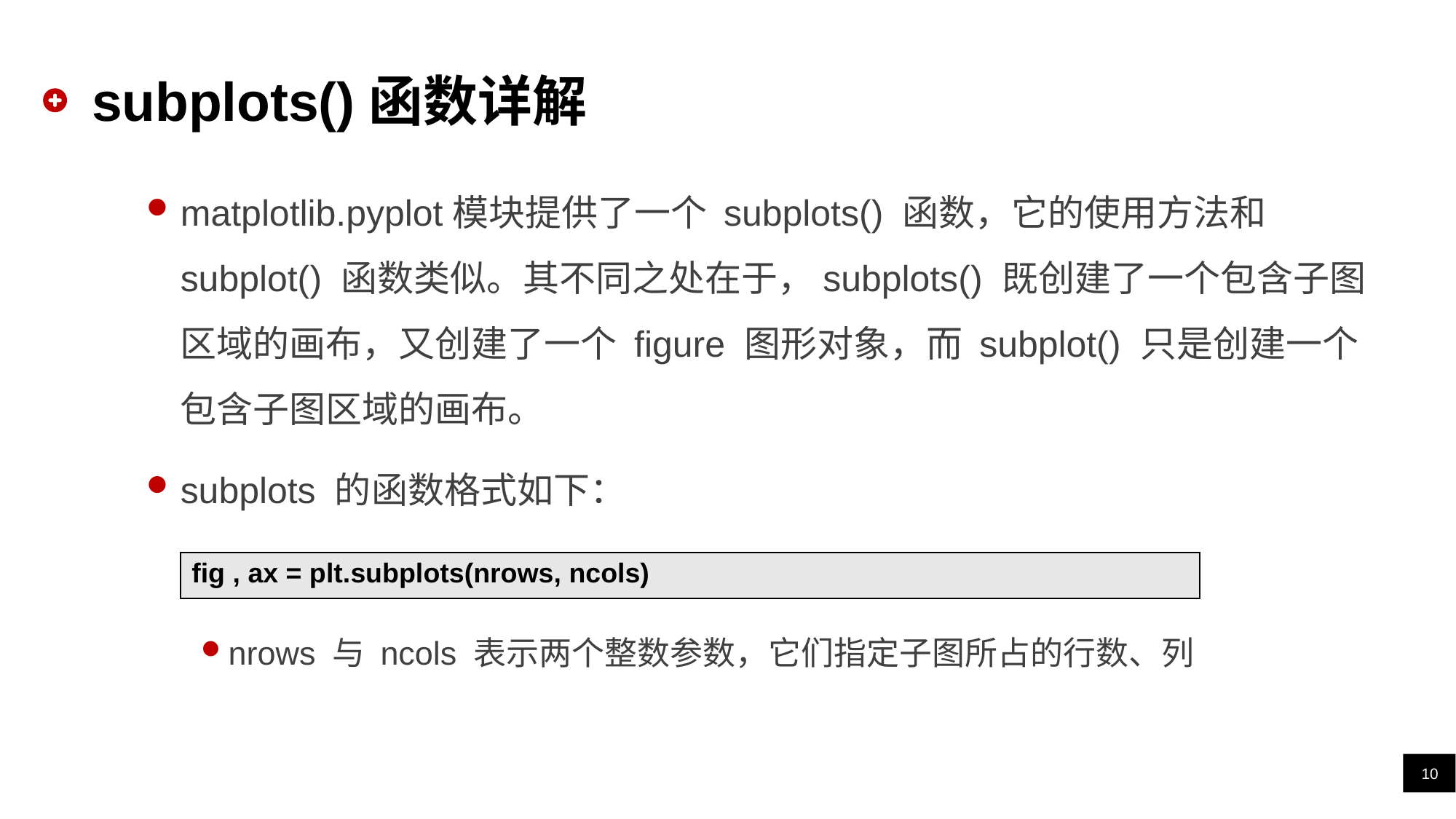

# subplots()函数详解
matplotlib.pyplot模块提供了一个 subplots() 函数，它的使用方法和 subplot() 函数类似。其不同之处在于，subplots() 既创建了一个包含子图区域的画布，又创建了一个 figure 图形对象，而 subplot() 只是创建一个包含子图区域的画布。
subplots 的函数格式如下：

nrows 与 ncols 表示两个整数参数，它们指定子图所占的行数、列

| fig , ax = plt.subplots(nrows, ncols) |
| --- |